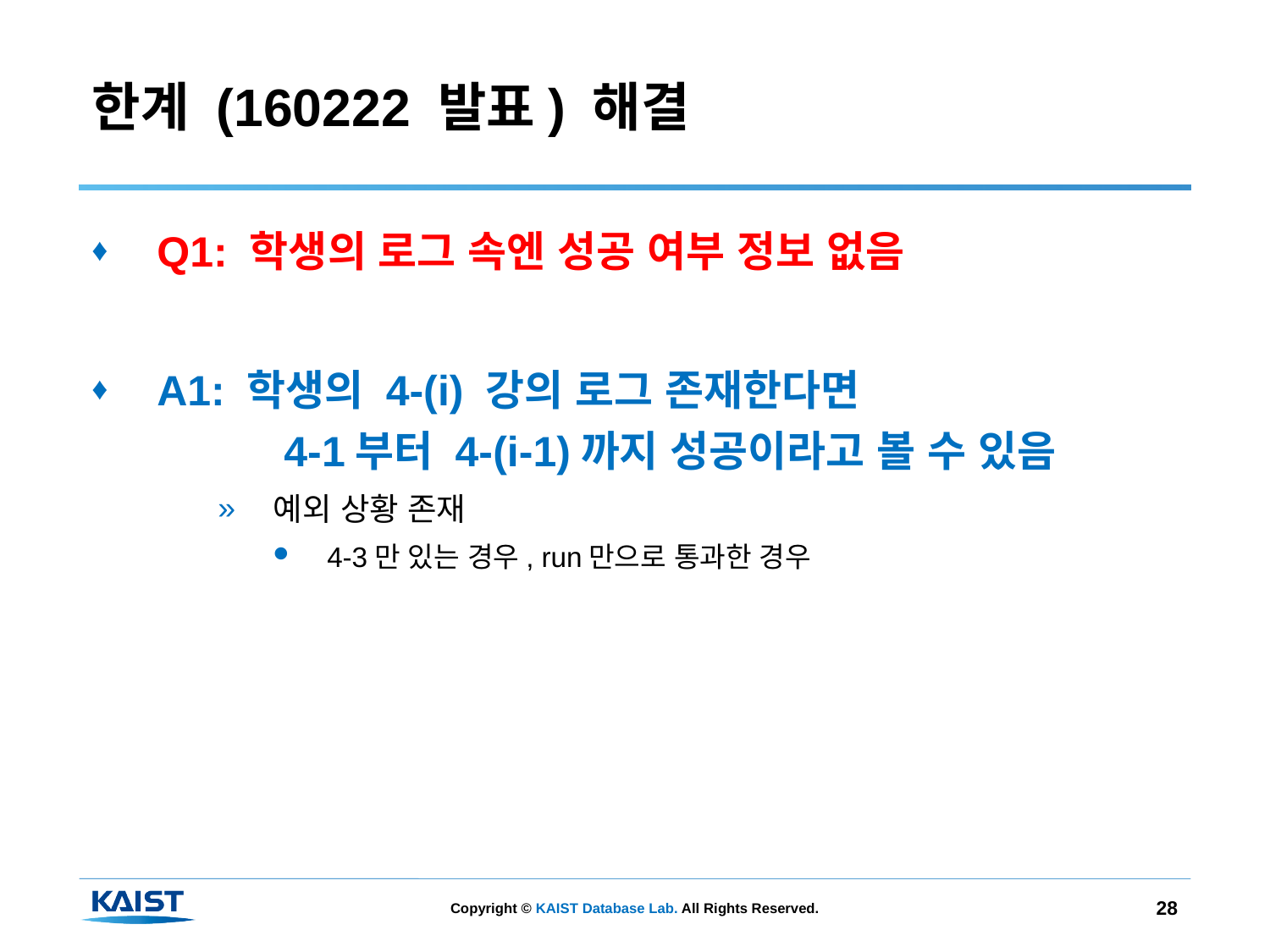

# 한계 (160222 발표) 해결
Q1: 학생의 로그 속엔 성공 여부 정보 없음

A1: 학생의 4-(i) 강의 로그 존재한다면
	4-1부터 4-(i-1)까지 성공이라고 볼 수 있음
예외 상황 존재
4-3만 있는 경우, run만으로 통과한 경우

28